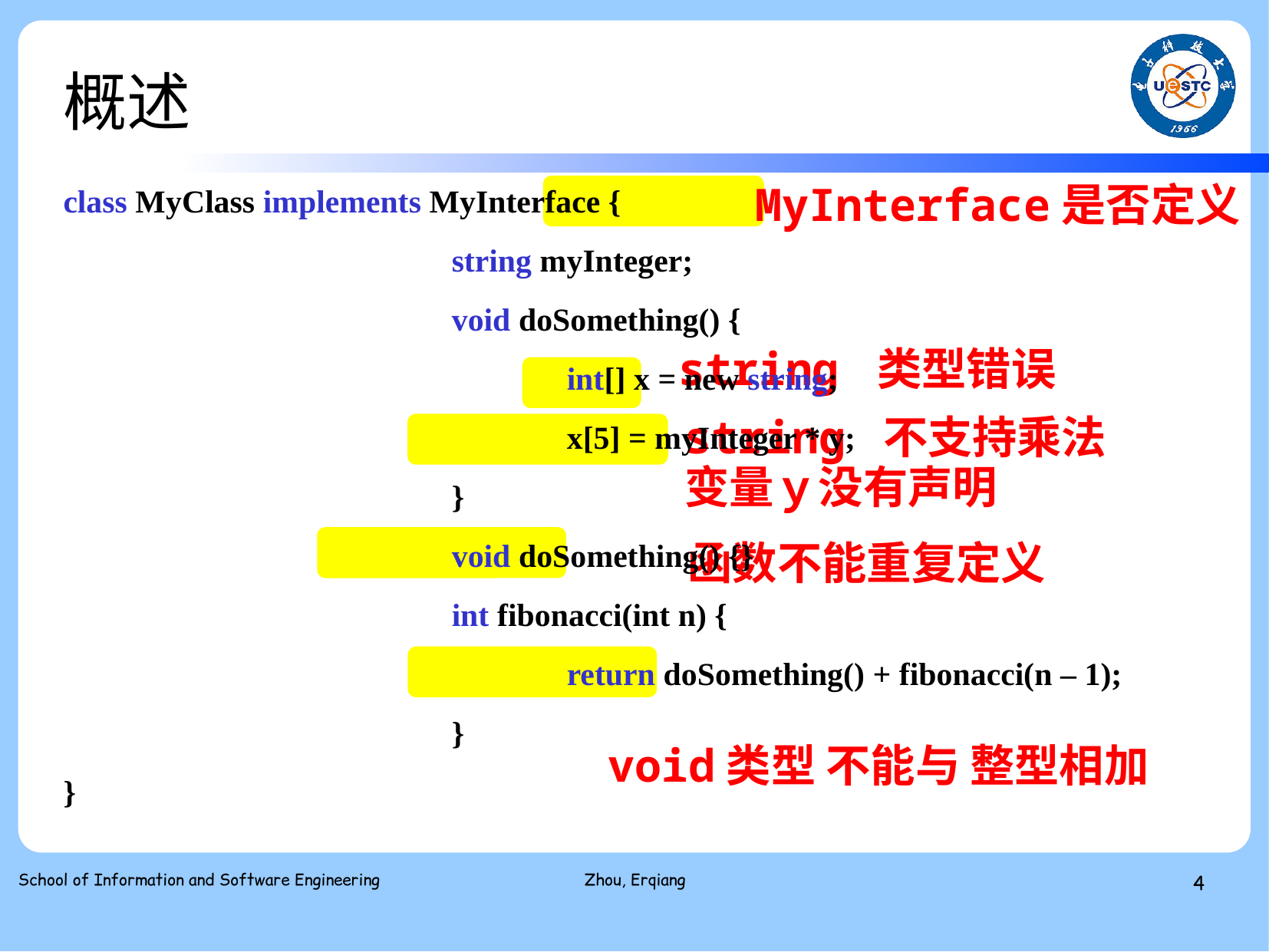

# 概述

MyInterface是否定义
class MyClass implements MyInterface {
				string myInteger;
				void doSomething() {
					int[] x = new string;
					x[5] = myInteger * y;
				}
				void doSomething() {}
				int fibonacci(int n) {
					return doSomething() + fibonacci(n – 1);
				}
}
string 类型错误

string 不支持乘法
变量ｙ没有声明

函数不能重复定义

void类型 不能与 整型相加
School of Information and Software Engineering
Zhou, Erqiang
4